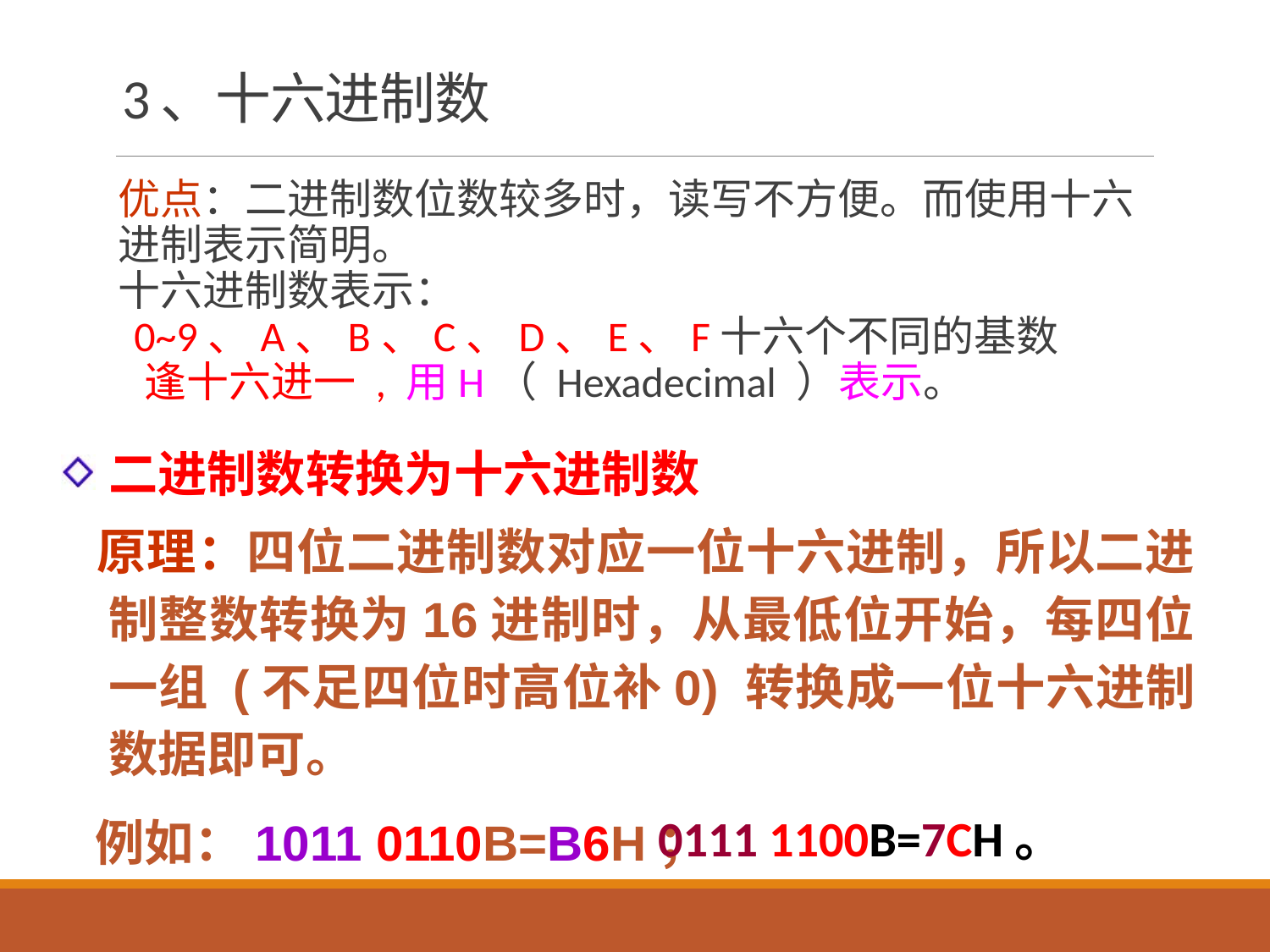

# 3、十六进制数
优点：二进制数位数较多时，读写不方便。而使用十六进制表示简明。
十六进制数表示：
   0~9、A、B、C、D、E、F十六个不同的基数
   逢十六进一 , 用H（ Hexadecimal ）表示。
二进制数转换为十六进制数
  原理：四位二进制数对应一位十六进制，所以二进制整数转换为16进制时，从最低位开始，每四位一组 (不足四位时高位补0) 转换成一位十六进制数据即可。
  例如：1011 0110B=B6H；
0111 1100B=7CH。